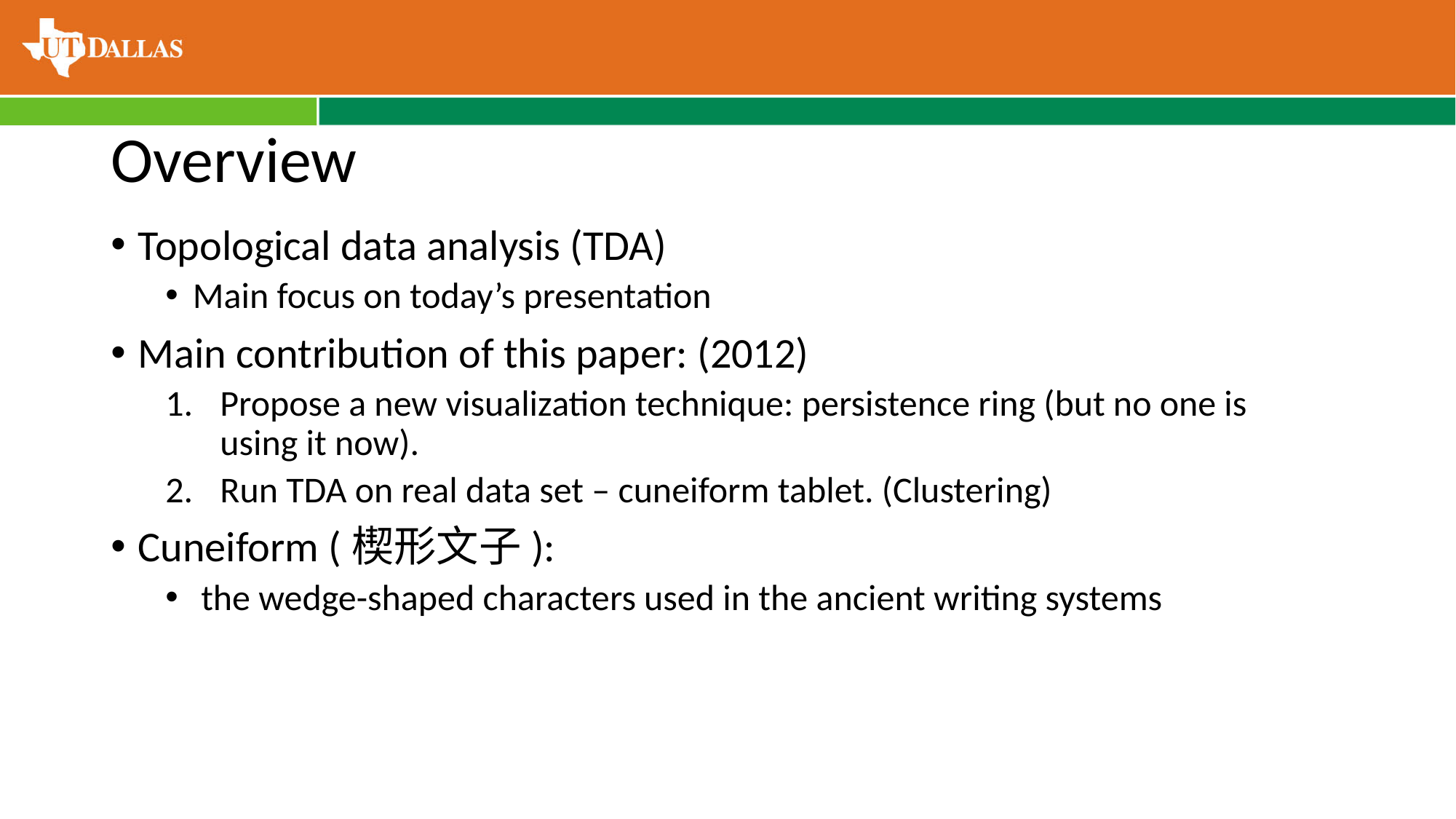

# Overview
Topological data analysis (TDA)
Main focus on today’s presentation
Main contribution of this paper: (2012)
Propose a new visualization technique: persistence ring (but no one is using it now).
Run TDA on real data set – cuneiform tablet. (Clustering)
Cuneiform (楔形文子):
 the wedge-shaped characters used in the ancient writing systems